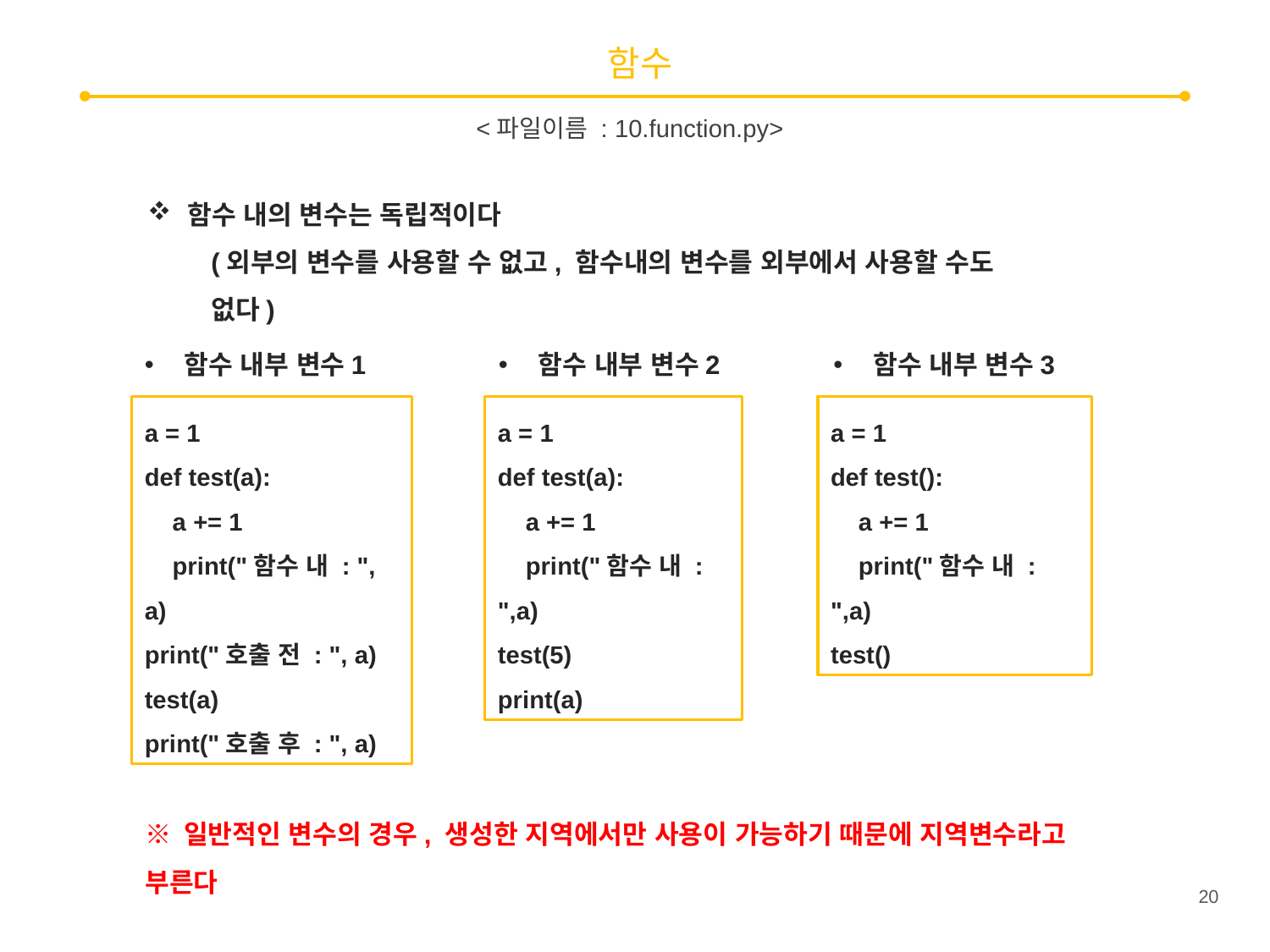

# 함수
<파일이름 : 10.function.py>
함수 내의 변수는 독립적이다
(외부의 변수를 사용할 수 없고, 함수내의 변수를 외부에서 사용할 수도 없다)
함수 내부 변수1
함수 내부 변수2
함수 내부 변수3
a = 1
def test(a):
    a += 1
    print("함수 내 : ", a)
print("호출 전 : ", a)
test(a)
print("호출 후 : ", a)
a = 1
def test(a):
    a += 1
    print("함수 내 : ",a)
test(5)
print(a)
a = 1
def test():
    a += 1
    print("함수 내 : ",a)
test()
※ 일반적인 변수의 경우, 생성한 지역에서만 사용이 가능하기 때문에 지역변수라고 부른다